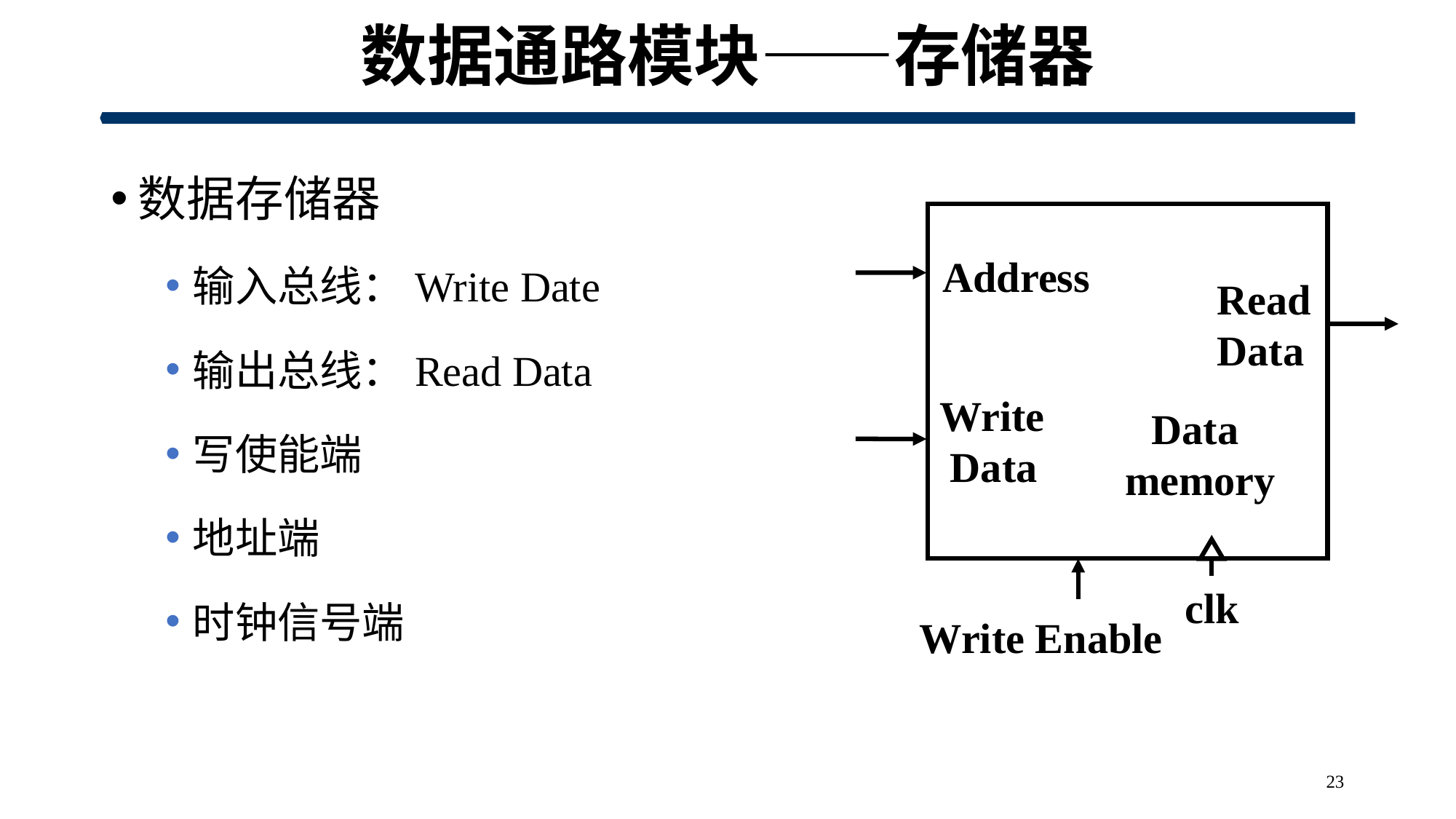

# 数据通路模块——存储器
数据存储器
输入总线：Write Date
输出总线：Read Data
写使能端
地址端
时钟信号端

Address
Read Data
Write
 Data
Data
memory
clk
Write Enable

23